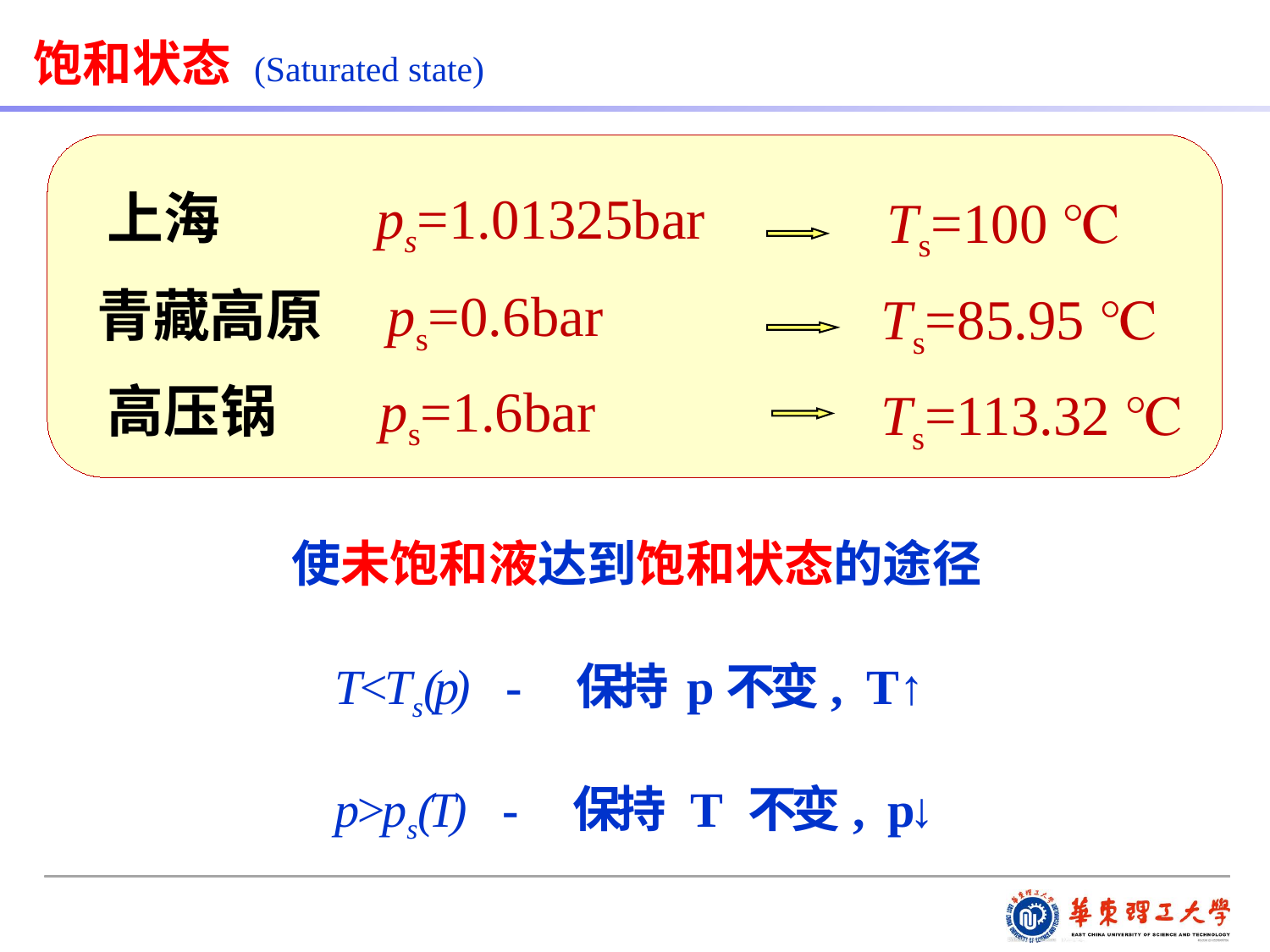

饱和状态 (Saturated state)

上海           ps=1.01325bar
Ts=100 ℃

青藏高原    ps=0.6bar
 Ts=85.95 ℃

高压锅       ps=1.6bar
     Ts=113.32 ℃

使未饱和液达到饱和状态的途径
T<Ts(p)     -      保持 p不变,    T ↑
p>ps(T)     -      保持  T  不变,    p↓